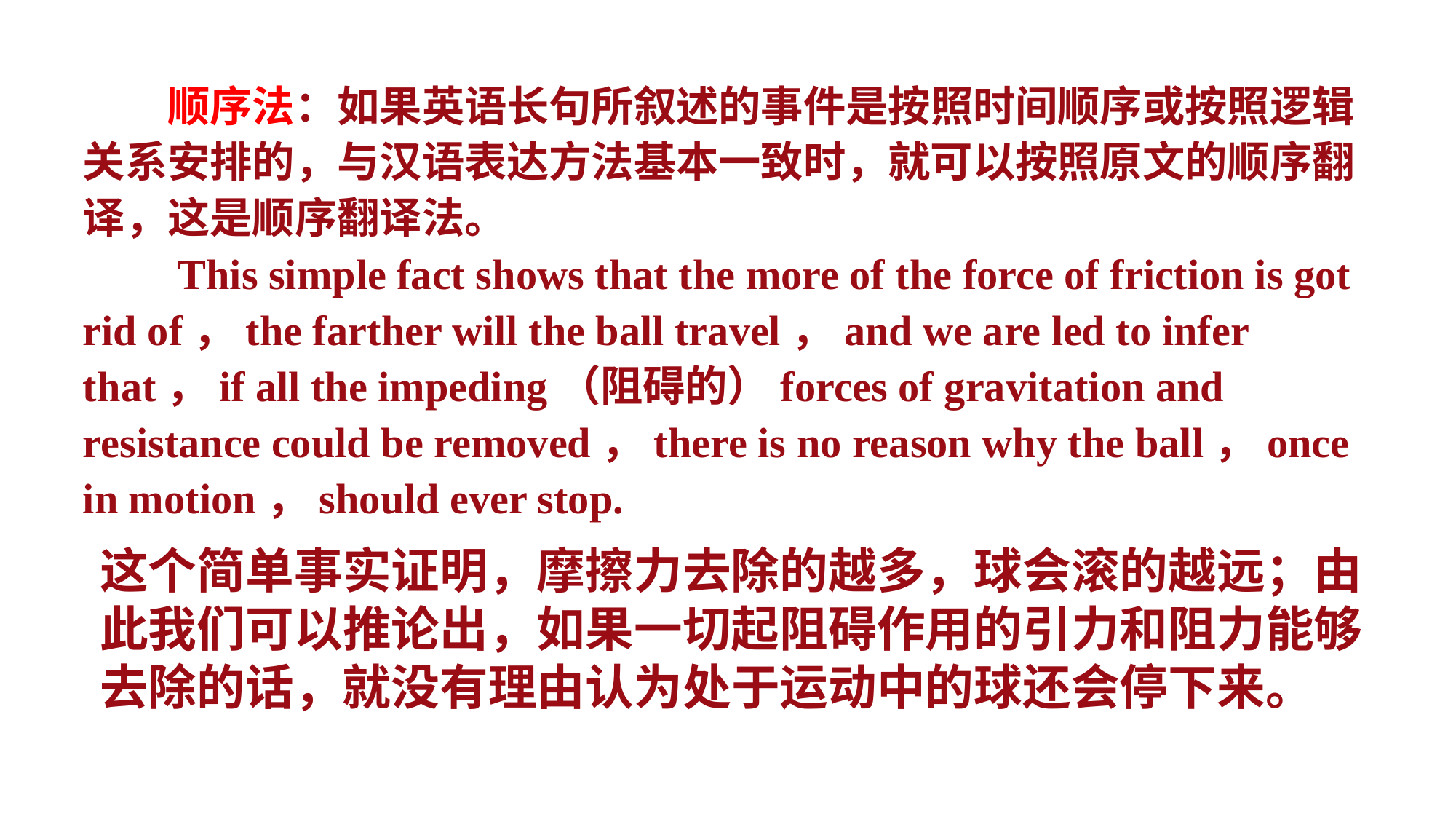

顺序法：如果英语长句所叙述的事件是按照时间顺序或按照逻辑关系安排的，与汉语表达方法基本一致时，就可以按照原文的顺序翻译，这是顺序翻译法。
　　This simple fact shows that the more of the force of friction is got rid of，the farther will the ball travel，and we are led to infer that，if all the impeding（阻碍的）forces of gravitation and resistance could be removed，there is no reason why the ball，once in motion，should ever stop.

这个简单事实证明，摩擦力去除的越多，球会滚的越远；由此我们可以推论出，如果一切起阻碍作用的引力和阻力能够去除的话，就没有理由认为处于运动中的球还会停下来。